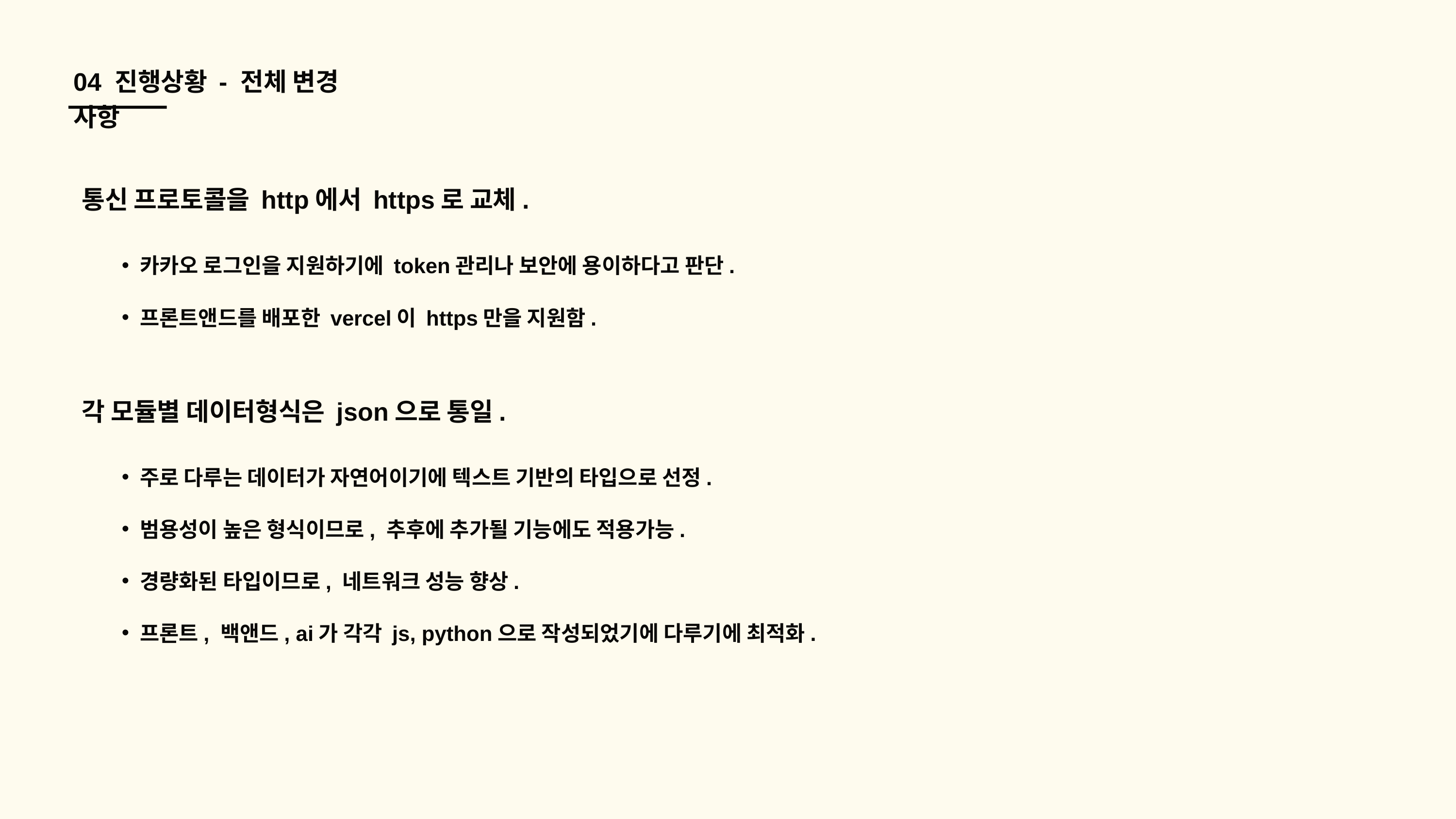

04 진행상황 - 전체 변경 사항

통신 프로토콜을 http에서 https로 교체.
카카오 로그인을 지원하기에 token관리나 보안에 용이하다고 판단.
프론트앤드를 배포한 vercel이 https만을 지원함.
각 모듈별 데이터형식은 json으로 통일.
주로 다루는 데이터가 자연어이기에 텍스트 기반의 타입으로 선정.
범용성이 높은 형식이므로, 추후에 추가될 기능에도 적용가능.
경량화된 타입이므로, 네트워크 성능 향상.
프론트, 백앤드, ai가 각각 js, python으로 작성되었기에 다루기에 최적화.